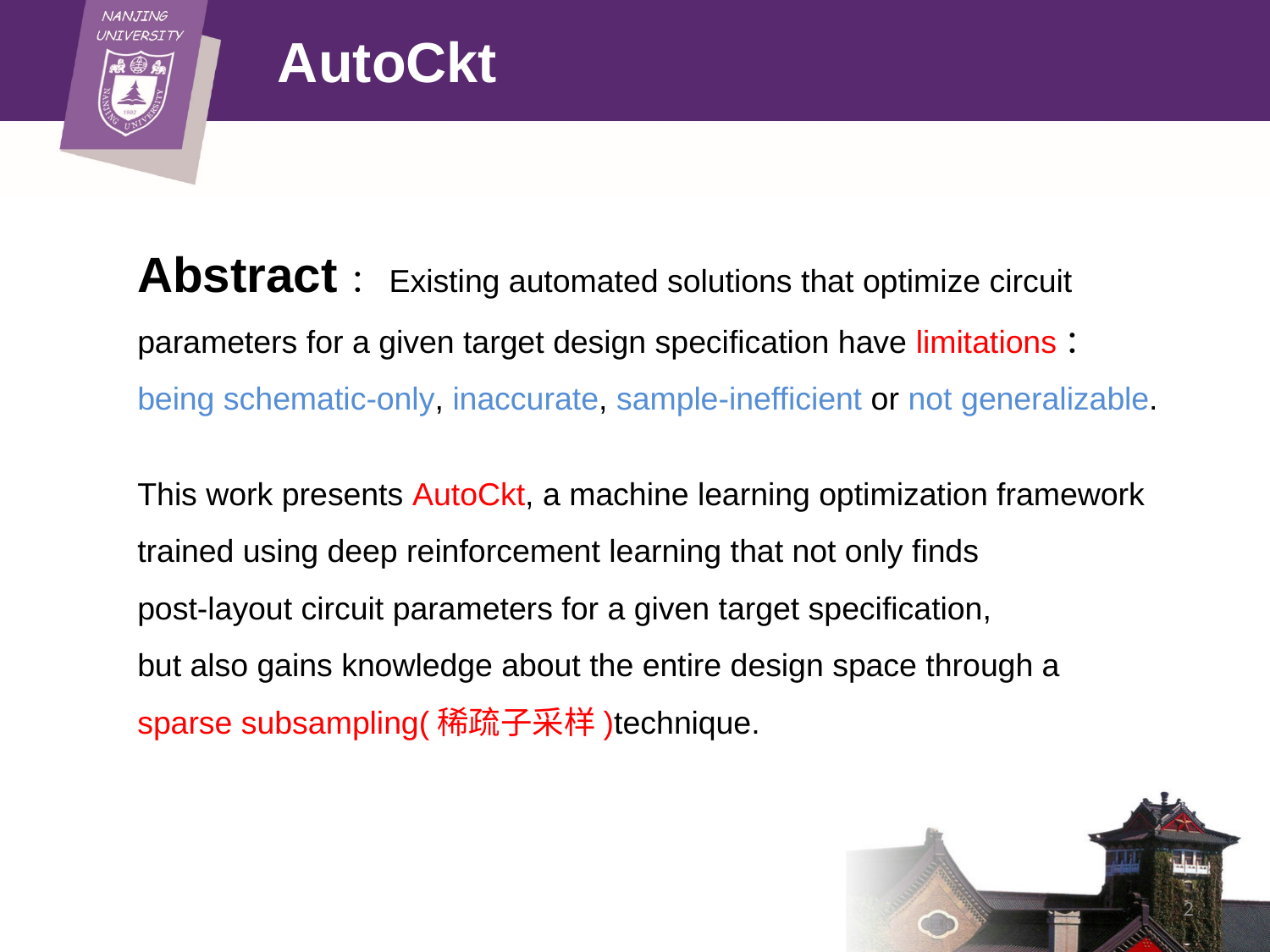

# AutoCkt
Abstract：Existing automated solutions that optimize circuit parameters for a given target design specification have limitations：being schematic-only, inaccurate, sample-inefficient or not generalizable.

This work presents AutoCkt, a machine learning optimization framework
trained using deep reinforcement learning that not only finds
post-layout circuit parameters for a given target specification,
but also gains knowledge about the entire design space through a
sparse subsampling(稀疏子采样)technique.
2